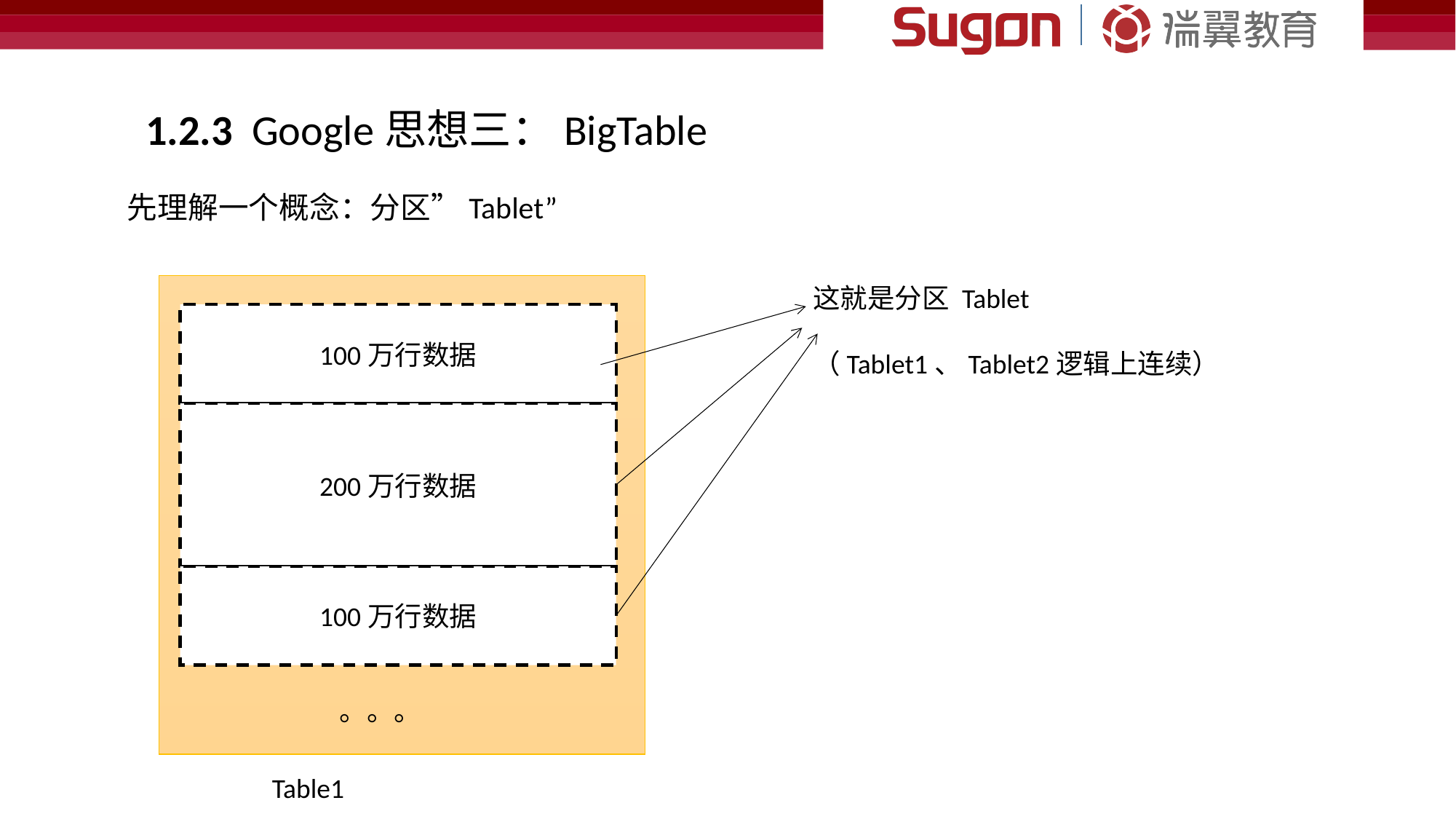

1.2.3  Google思想三：BigTable
先理解一个概念：分区”Tablet”

这就是分区 Tablet

（Tablet1、Tablet2逻辑上连续）
100万行数据
200万行数据
100万行数据
。。。
Table1